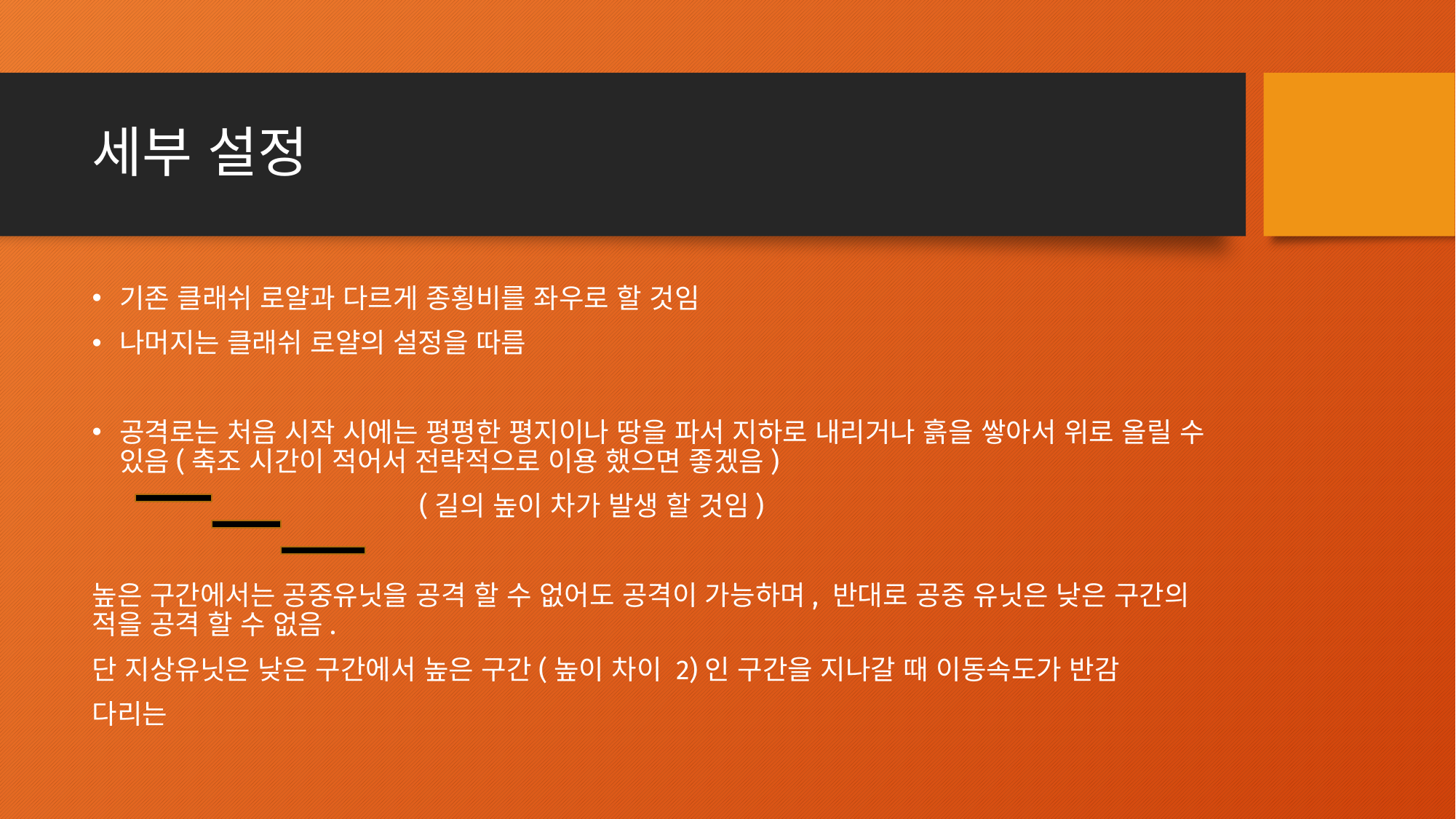

# 세부 설정
기존 클래쉬 로얄과 다르게 종횡비를 좌우로 할 것임
나머지는 클래쉬 로얄의 설정을 따름

공격로는 처음 시작 시에는 평평한 평지이나 땅을 파서 지하로 내리거나 흙을 쌓아서 위로 올릴 수 있음(축조 시간이 적어서 전략적으로 이용 했으면 좋겠음)
			(길의 높이 차가 발생 할 것임)

높은 구간에서는 공중유닛을 공격 할 수 없어도 공격이 가능하며, 반대로 공중 유닛은 낮은 구간의 적을 공격 할 수 없음.
단 지상유닛은 낮은 구간에서 높은 구간(높이 차이 2)인 구간을 지나갈 때 이동속도가 반감
다리는